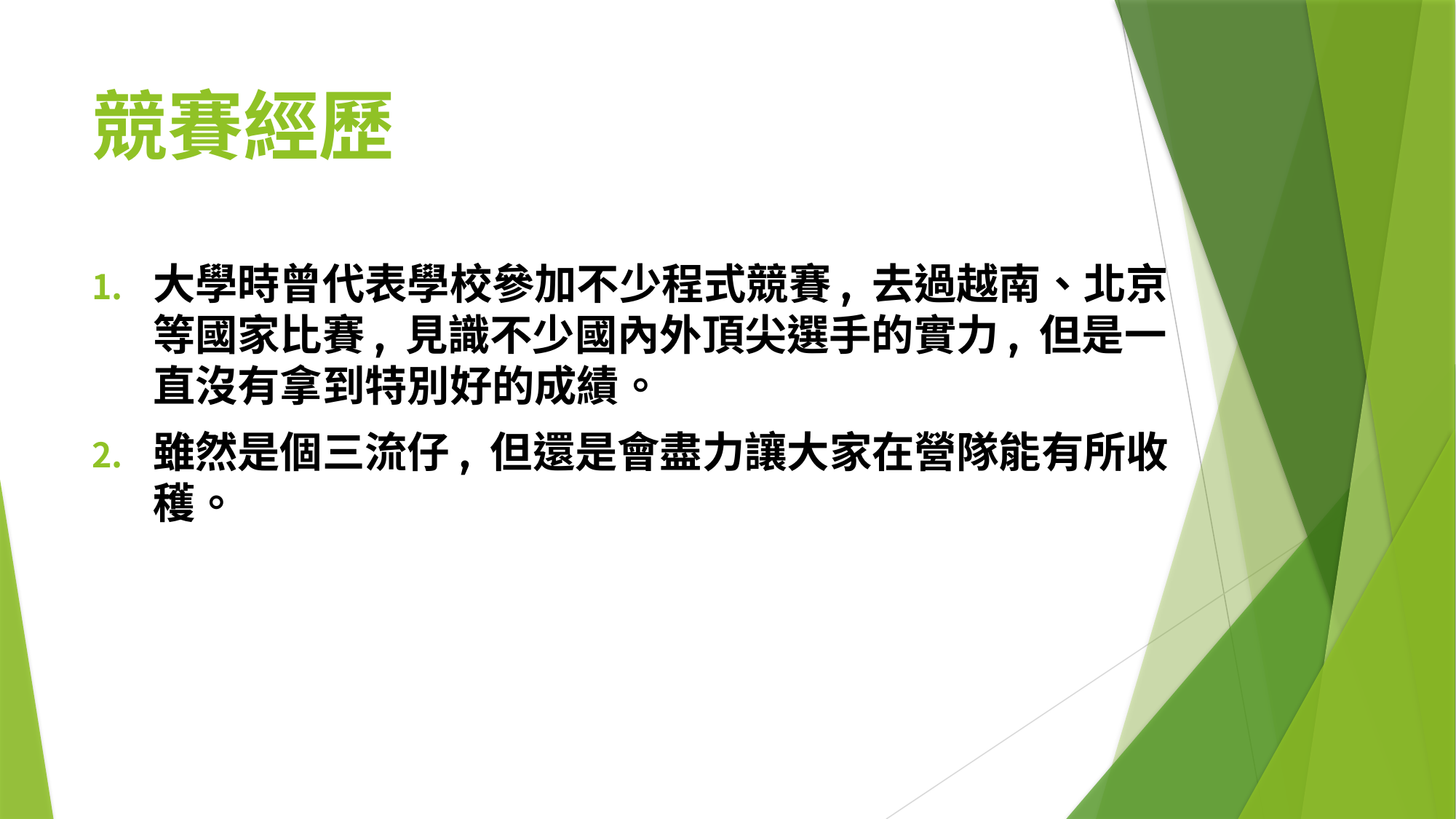

# 競賽經歷
大學時曾代表學校參加不少程式競賽, 去過越南、北京等國家比賽, 見識不少國內外頂尖選手的實力, 但是一直沒有拿到特別好的成績。
雖然是個三流仔, 但還是會盡力讓大家在營隊能有所收穫。